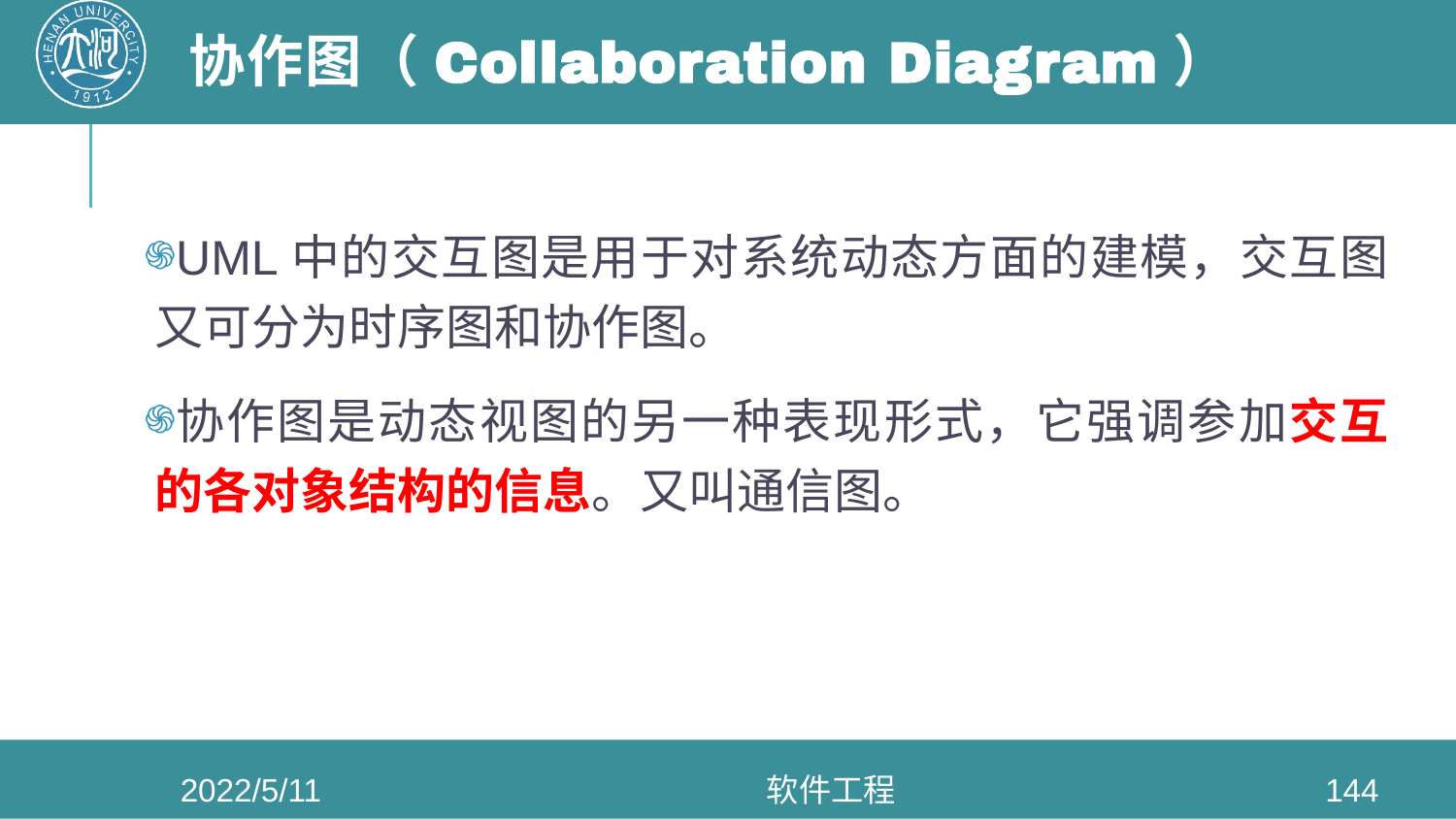

# 协作图（Collaboration Diagram）
UML中的交互图是用于对系统动态方面的建模，交互图又可分为时序图和协作图。
协作图是动态视图的另一种表现形式，它强调参加交互的各对象结构的信息。又叫通信图。
2022/5/11
软件工程
144